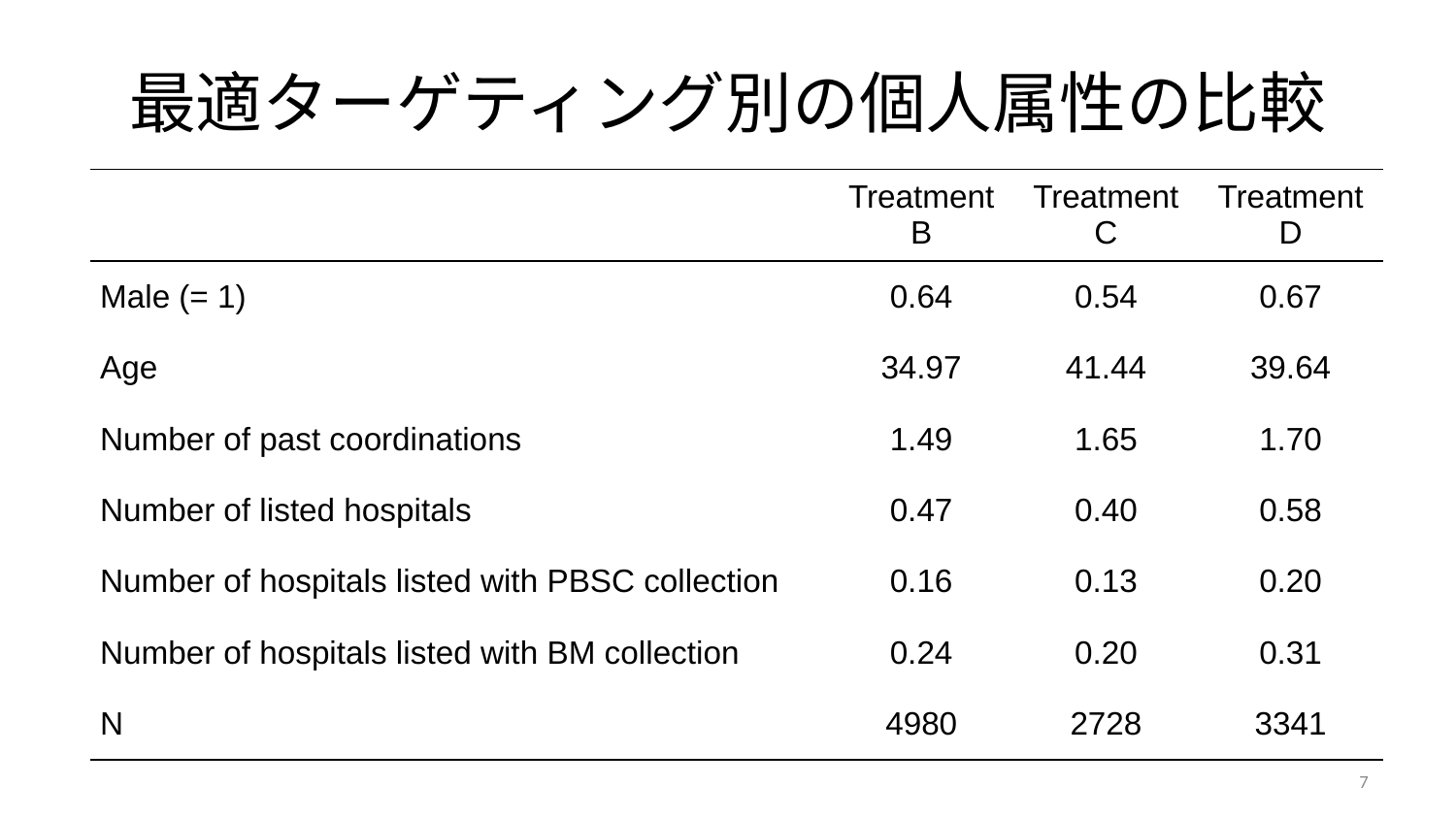

# 最適ターゲティング別の個人属性の比較
|  | Treatment B | Treatment C | Treatment D |
| --- | --- | --- | --- |
| Male (= 1) | 0.64 | 0.54 | 0.67 |
| Age | 34.97 | 41.44 | 39.64 |
| Number of past coordinations | 1.49 | 1.65 | 1.70 |
| Number of listed hospitals | 0.47 | 0.40 | 0.58 |
| Number of hospitals listed with PBSC collection | 0.16 | 0.13 | 0.20 |
| Number of hospitals listed with BM collection | 0.24 | 0.20 | 0.31 |
| N | 4980 | 2728 | 3341 |
7